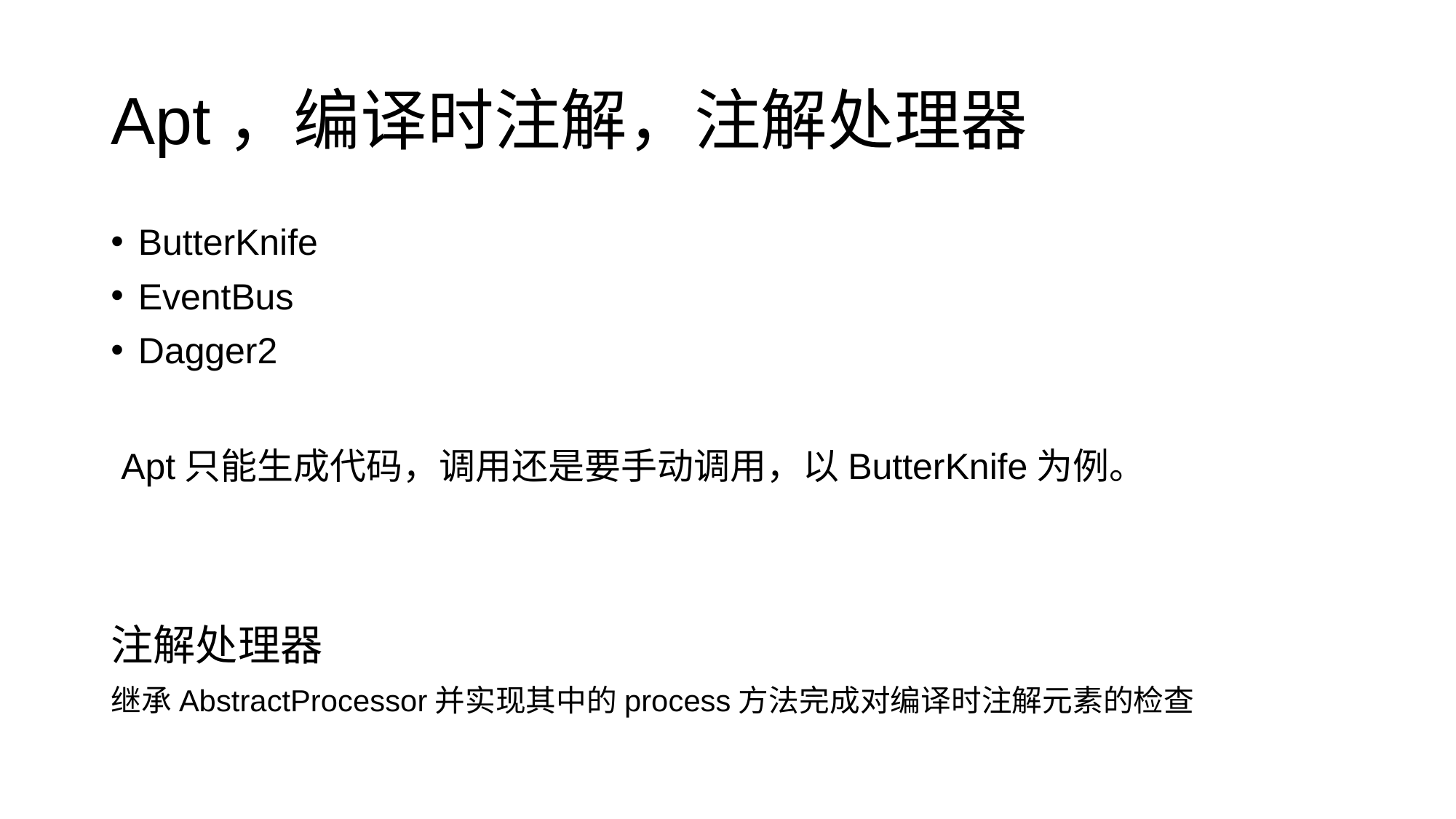

# Apt，编译时注解，注解处理器
ButterKnife
EventBus
Dagger2

 Apt只能生成代码，调用还是要手动调用，以ButterKnife为例。

注解处理器
继承AbstractProcessor并实现其中的process方法完成对编译时注解元素的检查